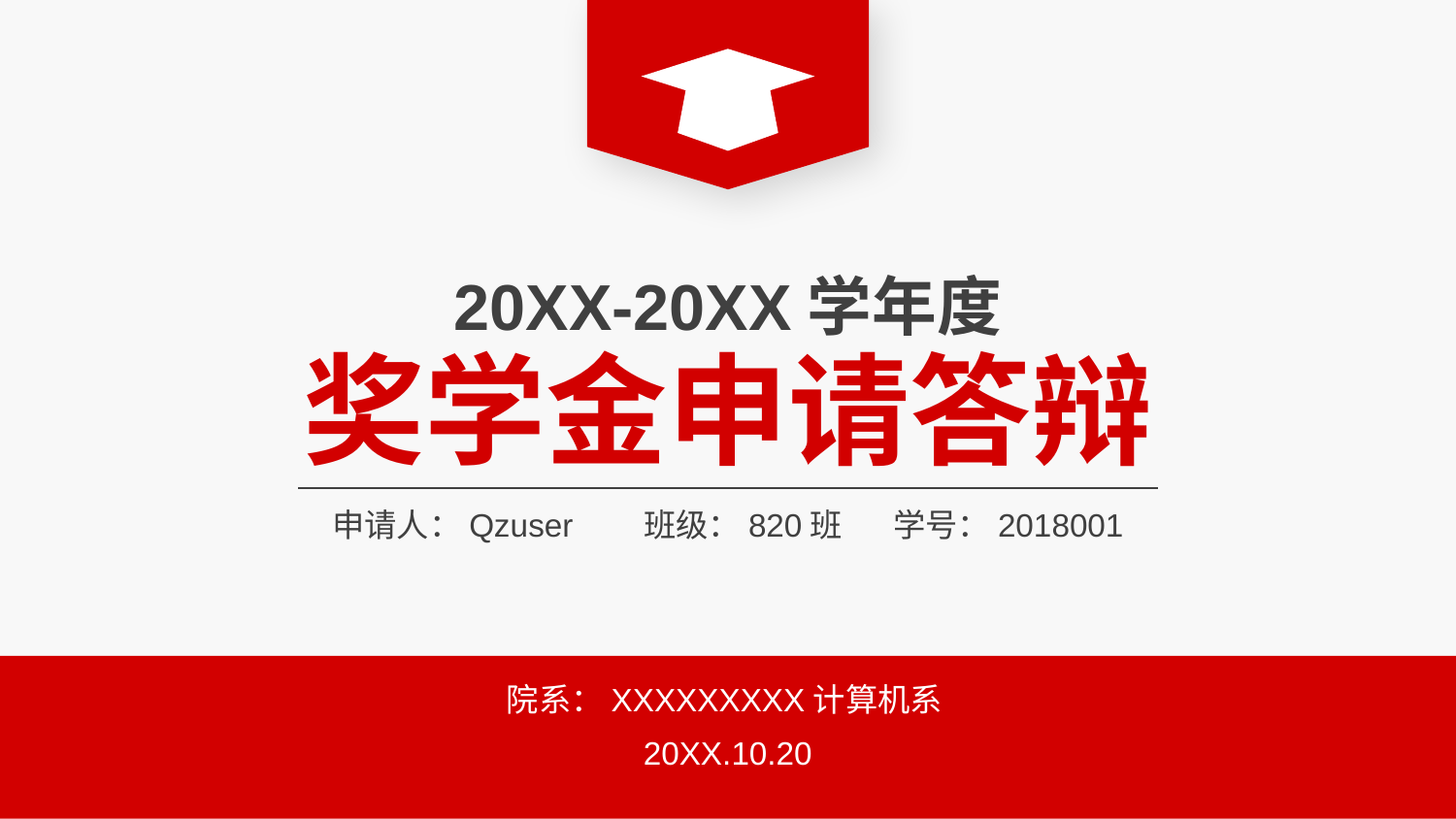

20XX-20XX学年度
奖学金申请答辩
申请人：Qzuser       班级：820班       学号：2018001

院系：XXXXXXXXX计算机系
20XX.10.20